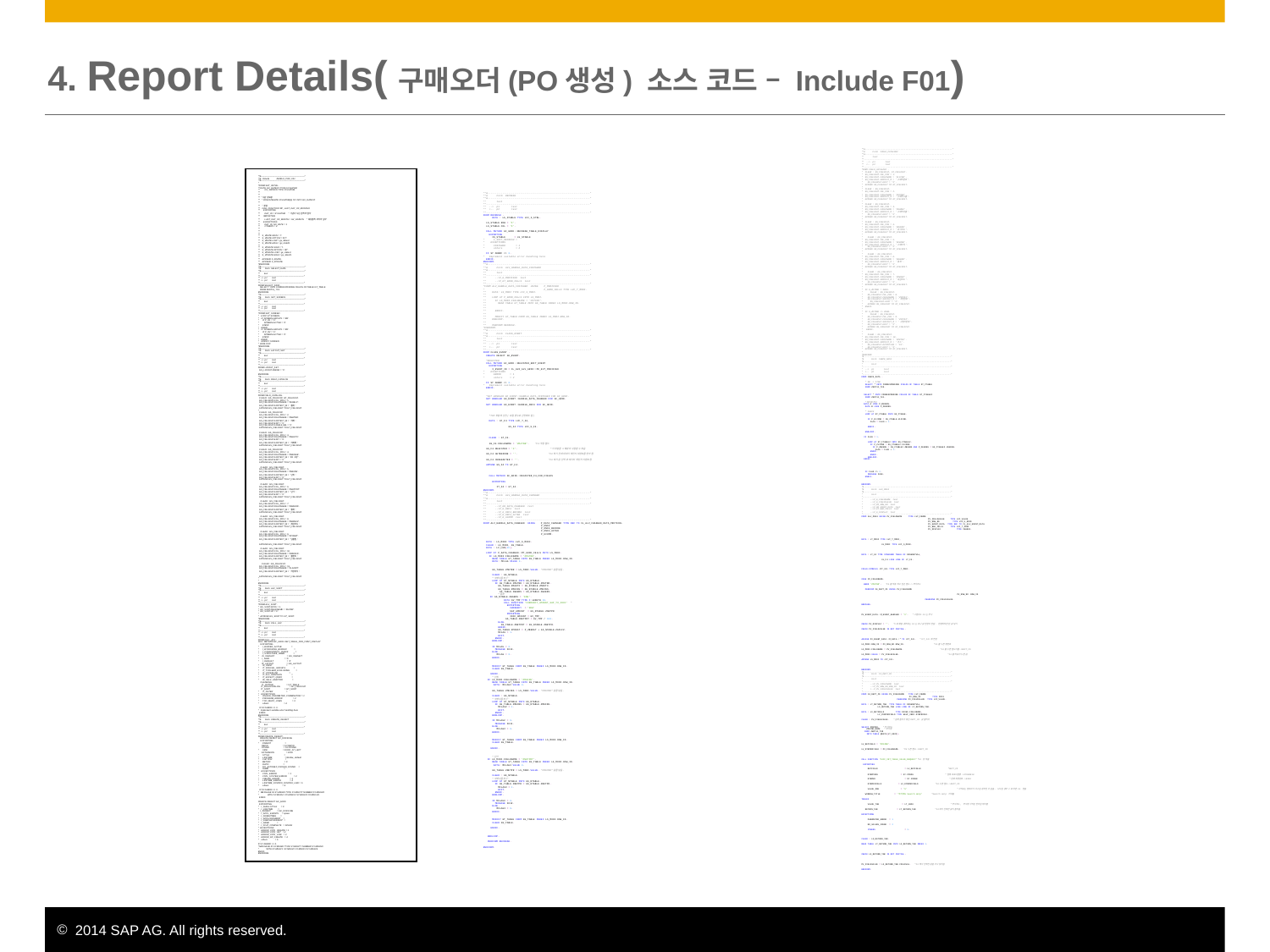

# 4. Report Details(구매오더(PO생성) 소스 코드 – Include F01)
**&---------------------------------------------------------------------*
**&      Form  FIELD_CATALOG2
**&---------------------------------------------------------------------*
**       text
**----------------------------------------------------------------------*
**  -->  p1        text
**  <--  p2        text
**----------------------------------------------------------------------*
*FORM FIELD_CATALOG2 .
*  CLEAR : GS_FIELDCAT, GT_FIELDCAT.
*  GS_FIELDCAT-COL_POS = 1.
*  GS_FIELDCAT-FIELDNAME = 'ZLIFNR'.
*  GS_FIELDCAT-SCRTEXT_M = '구매처번호'.
*    GS_FIELDCAT-EDIT = 'X'.
*  APPEND GS_FIELDCAT TO GT_FIELDCAT.
*
*  CLEAR : GS_FIELDCAT.
*  GS_FIELDCAT-COL_POS = 2.
*  GS_FIELDCAT-FIELDNAME = 'ZKTOKK'.
*  GS_FIELDCAT-SCRTEXT_M = '구매처그룹'.
*  APPEND GS_FIELDCAT TO GT_FIELDCAT.
*
*  CLEAR : GS_FIELDCAT.
*  GS_FIELDCAT-COL_POS = 3.
*  GS_FIELDCAT-FIELDNAME = 'ZNAME1'.
*  GS_FIELDCAT-SCRTEXT_M = '구매처이름'.
*    GS_FIELDCAT-EDIT = 'X'.
*  APPEND GS_FIELDCAT TO GT_FIELDCAT.
*
*  CLEAR : GS_FIELDCAT.
*  GS_FIELDCAT-COL_POS = 4.
*  GS_FIELDCAT-FIELDNAME = 'ZBUKRS'.
*  GS_FIELDCAT-SCRTEXT_M = '회사코드'.
*  APPEND GS_FIELDCAT TO GT_FIELDCAT.
*
*    CLEAR : GS_FIELDCAT.
*  GS_FIELDCAT-COL_POS = 5.
*  GS_FIELDCAT-FIELDNAME = 'ZEKORG'.
*  GS_FIELDCAT-SCRTEXT_M = '구매조직'.
*    GS_FIELDCAT-EDIT = 'X'.
*  APPEND GS_FIELDCAT TO GT_FIELDCAT.
*
*    CLEAR : GS_FIELDCAT.
*  GS_FIELDCAT-COL_POS = 6.
*  GS_FIELDCAT-FIELDNAME = 'ZWAERS'.
*  GS_FIELDCAT-SCRTEXT_M = '통화'.
*    GS_FIELDCAT-EDIT = 'X'.
*  APPEND GS_FIELDCAT TO GT_FIELDCAT.
*
*    CLEAR : GS_FIELDCAT.
*  GS_FIELDCAT-COL_POS = 7.
*  GS_FIELDCAT-FIELDNAME = 'ZMWSKZ'.
*  GS_FIELDCAT-SCRTEXT_M = '세금코드'.
*    GS_FIELDCAT-EDIT = 'X'.
*  APPEND GS_FIELDCAT TO GT_FIELDCAT.
*
*  IF S_ZKTOKK = 3000.
*      CLEAR : GS_FIELDCAT.
*    GS_FIELDCAT-COL_POS = 8.
*    GS_FIELDCAT-FIELDNAME = 'ZSTCD1'.
*    GS_FIELDCAT-SCRTEXT_M = '개인번호'.
*      GS_FIELDCAT-EDIT = 'X'.
*    APPEND GS_FIELDCAT TO GT_FIELDCAT.
*  ENDIF.
*
*  IF S_ZKTOKK <> 2000.
*      CLEAR : GS_FIELDCAT.
*    GS_FIELDCAT-COL_POS = 9.
*    GS_FIELDCAT-FIELDNAME = 'ZSTCD2'.
*    GS_FIELDCAT-SCRTEXT_M = '사업자번호'.
*    GS_FIELDCAT-EDIT = 'X'.
*    APPEND GS_FIELDCAT TO GT_FIELDCAT.
*   ENDIF.
*
*    CLEAR : GS_FIELDCAT.
*  GS_FIELDCAT-COL_POS = 10.
*  GS_FIELDCAT-FIELDNAME = 'ZORT01'.
*  GS_FIELDCAT-SCRTEXT_M = '주소'.
*    GS_FIELDCAT-OUTPUTLEN = '15'.
*    GS_FIELDCAT-EDIT = 'X'.
*  APPEND GS_FIELDCAT TO GT_FIELDCAT.
*
*ENDFORM.
*&---------------------------------------------------------------------*
*&      Form  CHECK_DATA
*&---------------------------------------------------------------------*
*       text
*----------------------------------------------------------------------*
*  -->  p1        text
*  <--  p2        text
*----------------------------------------------------------------------*
FORM CHECK_DATA .
   " DB -> ITAB
   SELECT * INTO CORRESPONDING FIELDS OF TABLE GT_CTABLE
   FROM ZEDT11_799.
  SELECT * INTO CORRESPONDING FIELDS OF TABLE GT_CTABLE2
   FROM ZEDT11_701.
   "체크용 변수
   DATA A LIKE P_ZBUKRS.
   DATA B LIKE P_ZEKORG.
   " CHECK
   LOOP AT GT_CTABLE INTO GS_CTABLE.
     IF P_ZLIFNR = GS_CTABLE-ZLIFNR.
       FLAG = FLAG + 1.
     ENDIF.
   ENDLOOP.
  IF FLAG = 1.
     LOOP AT GT_CTABLE2 INTO GS_CTABLE2.
       IF P_ZLIFNR = GS_CTABLE2-ZLIFNR.
         IF P_ZBUKRS = GS_CTABLE2-ZBUKRS AND P_ZEKORG = GS_CTABLE2-ZEKORG.
           FLAG = FLAG + 1.
       ENDIF.
       ENDIF.
     ENDLOOP.
  ENDIF.
   IF FLAG <> 2.
     MESSAGE I010.
   ENDIF.
ENDFORM.
*&---------------------------------------------------------------------*
*&      Form  ALV_ONF4
*&---------------------------------------------------------------------*
*       text
*----------------------------------------------------------------------*
*      -->P_E_FIELDNAME  text
*      -->P_E_FIELDVALUE  text
*      -->P_ES_ROW_NO  text
*      -->P_ER_EVENT_DATA  text
*      -->P_ET_BAD_CELLS  text
*      -->P_E_DISPLAY  text
*----------------------------------------------------------------------*
FORM ALV_ONF4 USING PV_FIELDNAME     TYPE LVC_FNAME
                                                     PV_FIELDVALUE    TYPE LVC_VALUE
                                                     PV_ROW_NO          TYPE LVC_S_ROID
                                                     PV_EVENT_DATA  TYPE REF TO CL_ALV_EVENT_DATA
                                                     PV_BAD_CELLS     TYPE LVC_T_MODI
                                                     PV_DISPLAY            TYPE CHAR01.
DATA : LT_MODI TYPE LVC_T_MODI,
                LS_MODI TYPE LVC_S_MODI.
DATA : LT_F4 TYPE STANDARD TABLE OF DDSHRETVAL,
                LS_F4 LIKE LINE OF LT_F4.
FIELD-SYMBOLS <FT_F4> TYPE LVC_T_MODI.
CASE PV_FIELDNAME.
  WHEN 'ZMATNR'.   "F4를 적용 하고 싶은 필드->부서코드
     PERFORM F4_DEPT_CD USING PV_FIELDNAME
                                                                            PV_ROW_NO-ROW_ID
                                                  CHANGING PV_FIELDVALUE.
ENDCASE.
PV_EVENT_DATA->M_EVENT_HANDLED = 'X'.   "스탠다드 F4는 무시
CHECK PV_DISPLAY = ''.   "X로 했을 경우에는 F4는 뜨나 값 변경이 안됨. 변경하려면 빈 값 넣기
CHECK PV_FIELDVALUE IS NOT INITIAL.
ASSIGN PV_EVENT_DATA->M_DATA->* TO <FT_F4>.   "<FT_F4>에 연결
LS_MODI-ROW_ID = PV_ROW_NO-ROW_ID.                       "F4를 누른 행번호
LS_MODI-FIELDNAME = PV_FIELDNAME.                             "F4를 누른 필드이름->DEPT_CD
LS_MODI-VALUE = PV_FIELDVALUE.                                      "F4를 띄워서 누른 값
APPEND LS_MODI TO <FT_F4>.
ENDFORM.
*&---------------------------------------------------------------------*
*&      Form  F4_DEPT_CD
*&---------------------------------------------------------------------*
*       text
*----------------------------------------------------------------------*
*      -->P_PV_FIELDNAME  text
*      -->P_PV_ROW_NO_ROW_ID  text
*      <--P_PV_FIELDVALUE  text
*----------------------------------------------------------------------*
FORM F4_DEPT_CD USING PV_FIELDNAME   TYPE LVC_FNAME
                                      PV_ROW_ID         TYPE INT4
                            CHANGING PV_FIELDVALUE  TYPE LVC_VALUE.
DATA : LT_RETURN_TAB  TYPE TABLE OF DDSHRETVAL,
             LS_RETURN_TAB LIKE LINE OF LT_RETURN_TAB.
DATA : LV_RETFIELD         TYPE DFIES-FIELDNAME,
             LV_DYNPROFIELD TYPE HELP_INFO-DYNPROFLD.
CLEAR : PV_FIELDVALUE.   "원래 들어가 있던 DEPT_CD 값 클리어
SELECT ZMATNR,   "부서코드
       ZMATNR_NAME   "부서명
    FROM ZEDT11_798
    INTO TABLE @DATA(LT_0020).
LV_RETFIELD = 'ZMATNR'.
LV_DYNPROFIELD = PV_FIELDNAME.   "F4누른 필드->DEPT_CD
CALL FUNCTION 'F4IF_INT_TABLE_VALUE_REQUEST'"F4 창 띄움
  EXPORTING
     RETFIELD                     = LV_RETFIELD                     "DEPT_CD
     DYNPPROG                  = SY-CPROG                         "현재 프로그램명->ZTER0010
     DYNPNR                       = SY-DYNNR                         "현재 화면번호->0100
     DYNPROFIELD             = LV_DYNPROFIELD             "F4누른 필드->DEPT_CD
     VALUE_ORG                 = 'S'                                       "가져오는 엔트리가 다수일 경우인 것 같음. 다수일 경우 C로 하면 F4 안뜸
     WINDOW_TITLE           = '부서코드 Search Help'       "Search Help 타이틀
TABLES
     VALUE_TAB                  = LT_0020                             "부서코드, 부서명 가져온 인터널 테이블
     RETURN_TAB               = LT_RETURN_TAB               "F4에서 선택한 값이 들어옴
EXCEPTIONS
     PARAMETER_ERROR  = 1
     NO_VALUES_FOUND  = 2
     OTHERS                       = 3.
CLEAR : LS_RETURN_TAB.
READ TABLE LT_RETURN_TAB INTO LS_RETURN_TAB INDEX 1.
CHECK LS_RETURN_TAB IS NOT INITIAL.
PV_FIELDVALUE = LS_RETURN_TAB-FIELDVAL.   "F4에서 선택한 값을 다시 넣어줌
ENDFORM.
| \*\*&---------------------------------------------------------------------\* \*\*&  Include           ZEDR11\_PRO\_F01 \*\*&---------------------------------------------------------------------\* \* \*FORM SET\_INITIAL . \*\* DATA: GV\_DATEST TYPE SY-DATUM, \*\*        GV\_DATEFN TYPE SY-DATUM. \*\* \*\* \*\*  "사원 정보용 \*\*   " CONCATENATE SY-DATUM(6) '01' INTO GV\_DATEST. \*\* \*\*    "말일 \*\*    CALL FUNCTION 'RP\_LAST\_DAY\_OF\_MONTHS' \*\*      EXPORTING \*\*        DAY\_IN = SY-DATUM     "기준이 되는 임의의 일자 \*\*      IMPORTING \*\*        LAST\_DAY\_OF\_MONTH = GV\_DATEFN    "해당월의 마지막 일자 \*\*      EXCEPTIONS \*\*        DAY\_IN\_NO\_DATE = 1 \*\*        OTHERS = 2. \*\* \*\* \*\* \*\*    S\_ZDATE-SIGN = 'I'. \*\*    S\_ZDATE-OPTION = 'BT'. \*\*    S\_ZDATE-LOW = gv\_datest. \*\*    S\_ZDATE-HIGH = gv\_datefn. \*\* \*\*    S\_ZPDATE-SIGN = 'I'. \*\*    S\_ZPDATE-OPTION = 'BT'. \*\*    S\_ZPDATE-LOW = gv\_datest. \*\*    S\_ZPDATE-HIGH = gv\_datefn. \*\* \*\*    APPEND S\_ZDATE. \*\*    APPEND S\_ZPDATE. \*ENDFORM. \*\*&---------------------------------------------------------------------\* \*\*&      Form  SELECT\_DATA \*\*&---------------------------------------------------------------------\* \*\*       text \*\*----------------------------------------------------------------------\* \*\*  -->  p1        text \*\*  <--  p2        text \*\*----------------------------------------------------------------------\* FORM SELECT\_DATA .    SELECT \* INTO CORRESPONDING FIELDS OF TABLE GT\_TABLE    FROM ZEDT11\_701. ENDFORM. \*\*&---------------------------------------------------------------------\* \*\*&      Form  SET\_SCREEN \*\*&---------------------------------------------------------------------\* \*\*       text \*\*----------------------------------------------------------------------\* \*\*  -->  p1        text \*\*  <--  p2        text \*\*----------------------------------------------------------------------\* \*FORM SET\_SCREEN . \*   LOOP AT SCREEN. \*    IF SCREEN-GROUP1 = 'M2'. \*      IF P\_R1 = 'X'. \*        SCREEN-ACTIVE = '0'. \*      ENDIF. \*    ENDIF. \*    IF SCREEN-GROUP1 = 'M1'. \*      IF P\_R2 = 'X'. \*        SCREEN-ACTIVE = '0'. \*      ENDIF. \*    ENDIF. \*    MODIFY SCREEN. \*  ENDLOOP. \*ENDFORM. \*\*&---------------------------------------------------------------------\* \*\*&      Form  LAYOUT\_SET \*\*&---------------------------------------------------------------------\* \*\*       text \*\*----------------------------------------------------------------------\* \*\*  -->  p1        text \*\*  <--  p2        text \*\*----------------------------------------------------------------------\* FORM LAYOUT\_SET .   GS\_LAYOUT-ZEBRA = 'X'. ENDFORM. \*\*&---------------------------------------------------------------------\* \*\*&      Form  FIELD\_CATALOG \*\*&---------------------------------------------------------------------\* \*\*       text \*\*----------------------------------------------------------------------\* \*\*  -->  p1        text \*\*  <--  p2        text \*\*----------------------------------------------------------------------\* FORM FIELD\_CATALOG .   CLEAR : GS\_FIELDCAT, GT\_FIELDCAT.   GS\_FIELDCAT-COL\_POS = 1.   GS\_FIELDCAT-FIELDNAME = 'ZEBELP'.   GS\_FIELDCAT-SCRTEXT\_M = '품목'.   APPEND GS\_FIELDCAT TO GT\_FIELDCAT. \*   CLEAR : GS\_FIELDCAT.   GS\_FIELDCAT-COL\_POS = 2.   GS\_FIELDCAT-FIELDNAME = 'ZMATNR'.   GS\_FIELDCAT-SCRTEXT\_M = '자재'.   GS\_FIELDCAT-EDIT = 'X'.   GS\_FIELDCAT-F4AVAILABL = 'X'.   APPEND GS\_FIELDCAT TO GT\_FIELDCAT.   CLEAR : GS\_FIELDCAT.   GS\_FIELDCAT-COL\_POS = 3.   GS\_FIELDCAT-FIELDNAME = 'ZMAKTX'.   GS\_FIELDCAT-EDIT = 'X'.   GS\_FIELDCAT-SCRTEXT\_M = '자재명'.   APPEND GS\_FIELDCAT TO GT\_FIELDCAT.   CLEAR : GS\_FIELDCAT.   GS\_FIELDCAT-COL\_POS = 4.   GS\_FIELDCAT-FIELDNAME = 'ZMENGE'.   GS\_FIELDCAT-SCRTEXT\_M = 'PO수량'.   GS\_FIELDCAT-EDIT = 'X'.   APPEND GS\_FIELDCAT TO GT\_FIELDCAT.     CLEAR : GS\_FIELDCAT.   GS\_FIELDCAT-COL\_POS = 5.   GS\_FIELDCAT-FIELDNAME = 'ZMEINS'.   GS\_FIELDCAT-SCRTEXT\_M = '단위'.   GS\_FIELDCAT-EDIT = 'X'.   APPEND GS\_FIELDCAT TO GT\_FIELDCAT.     CLEAR : GS\_FIELDCAT.   GS\_FIELDCAT-COL\_POS = 6.   GS\_FIELDCAT-FIELDNAME = 'ZNETPRT'.   GS\_FIELDCAT-SCRTEXT\_M = '단가'.   GS\_FIELDCAT-EDIT = 'X'.   APPEND GS\_FIELDCAT TO GT\_FIELDCAT.     CLEAR : GS\_FIELDCAT.   GS\_FIELDCAT-COL\_POS = 7.   GS\_FIELDCAT-FIELDNAME = 'ZWAERS'.   GS\_FIELDCAT-SCRTEXT\_M = '통화'.   APPEND GS\_FIELDCAT TO GT\_FIELDCAT.     CLEAR : GS\_FIELDCAT.   GS\_FIELDCAT-COL\_POS = 8.   GS\_FIELDCAT-FIELDNAME = 'ZMWSKZ'.   GS\_FIELDCAT-SCRTEXT\_M = '세금코드'.   APPEND GS\_FIELDCAT TO GT\_FIELDCAT.     CLEAR : GS\_FIELDCAT.   GS\_FIELDCAT-COL\_POS = 9.   GS\_FIELDCAT-FIELDNAME = 'ZPRDAT'.   GS\_FIELDCAT-SCRTEXT\_M = '납품일'.   APPEND GS\_FIELDCAT TO GT\_FIELDCAT.     CLEAR : GS\_FIELDCAT.   GS\_FIELDCAT-COL\_POS = 10.   GS\_FIELDCAT-FIELDNAME = 'ZWERKS'.   GS\_FIELDCAT-SCRTEXT\_M = '플랜트'.   APPEND GS\_FIELDCAT TO GT\_FIELDCAT.       CLEAR : GS\_FIELDCAT.   GS\_FIELDCAT-COL\_POS = 11.   GS\_FIELDCAT-FIELDNAME = 'ZLGORT'.   GS\_FIELDCAT-SCRTEXT\_M = '저장위치'.   APPEND GS\_FIELDCAT TO GT\_FIELDCAT. \* \* ENDFORM. \*\*&---------------------------------------------------------------------\* \*\*&      Form  ALV\_SORT \*\*&---------------------------------------------------------------------\* \*\*       text \*\*----------------------------------------------------------------------\* \*\*  -->  p1        text \*\*  <--  p2        text \*\*----------------------------------------------------------------------\* \*FORM ALV\_SORT . \*  GS\_SORT-SPOS = 1. \*  GS\_SORT-FIELDNAME = 'ZLIFNR'. \*  GS\_SORT-UP ='X'. \* \*  APPEND GS\_SORT TO GT\_SORT. \*ENDFORM. \*\*&---------------------------------------------------------------------\* \*\*&      Form  CALL\_ALV \*\*&---------------------------------------------------------------------\* \*\*       text \*\*----------------------------------------------------------------------\* \*\*  -->  p1        text \*\*  <--  p2        text \*\*----------------------------------------------------------------------\* FORM CALL\_ALV . CALL METHOD GC\_GRID->SET\_TABLE\_FOR\_FIRST\_DISPLAY     EXPORTING \*      I\_BUFFER\_ACTIVE               = \*      I\_BYPASSING\_BUFFER            = \*      I\_CONSISTENCY\_CHECK           = \*      I\_STRUCTURE\_NAME              = \*     IS\_VARIANT                    = GS\_VARIANT \*     I\_SAVE                        = 'A' \*      I\_DEFAULT                     = 'X'       IS\_LAYOUT                     = GS\_LAYOUT \*      IS\_PRINT                      = \*      IT\_SPECIAL\_GROUPS             = \*      IT\_TOOLBAR\_EXCLUDING          = \*      IT\_HYPERLINK                  = \*      IT\_ALV\_GRAPHICS               = \*      IT\_EXCEPT\_QINFO               = \*      IR\_SALV\_ADAPTER               =     CHANGING       IT\_OUTTAB                     = GT\_TABLE      IT\_FIELDCATALOG               = GT\_FIELDCAT      IT\_SORT                       = GT\_SORT \*      IT\_FILTER                     = \*    EXCEPTIONS \*      INVALID\_PARAMETER\_COMBINATION = 1 \*      PROGRAM\_ERROR                 = 2 \*      TOO\_MANY\_LINES                = 3 \*      others                        = 4           .   IF SY-SUBRC <> 0. \*   Implement suitable error handling here   ENDIF. ENDFORM. \*\*&---------------------------------------------------------------------\* \*\*&      Form  CREATE\_OBJECT \*\*&---------------------------------------------------------------------\* \*\*       text \*\*----------------------------------------------------------------------\* \*\*  -->  p1        text \*\*  <--  p2        text \*\*----------------------------------------------------------------------\* FORM CREATE\_OBJECT .    CREATE OBJECT GC\_DOCKING     EXPORTING \*      PARENT                      =       REPID                       = SY-REPID       DYNNR                       = SY-DYNNR \*      SIDE                        = DOCK\_AT\_LEFT       EXTENSION                   = 2000 \*      STYLE                       = \*      LIFETIME                    = lifetime\_default \*      CAPTION                     = \*      METRIC                      = 0 \*      RATIO                       = \*      NO\_AUTODEF\_PROGID\_DYNNR     = \*      NAME                        = \*    EXCEPTIONS \*      CNTL\_ERROR                  = 1 \*      CNTL\_SYSTEM\_ERROR           = 2 \*      CREATE\_ERROR                = 3 \*      LIFETIME\_ERROR              = 4 \*      LIFETIME\_DYNPRO\_DYNPRO\_LINK = 5 \*      others                      = 6       .   IF SY-SUBRC <> 0. \*   MESSAGE ID SY-MSGID TYPE SY-MSGTY NUMBER SY-MSGNO \*              WITH SY-MSGV1 SY-MSGV2 SY-MSGV3 SY-MSGV4.   ENDIF. CREATE OBJECT GC\_GRID   EXPORTING \*    I\_SHELLSTYLE      = 0 \*    I\_LIFETIME        =     I\_PARENT          = GC\_DOCKING \*    I\_APPL\_EVENTS     = space \*    I\_PARENTDBG       = \*    I\_APPLOGPARENT    = \*    I\_GRAPHICSPARENT  = \*    I\_NAME            = \*    I\_FCAT\_COMPLETE   = SPACE \*  EXCEPTIONS \*    ERROR\_CNTL\_CREATE = 1 \*    ERROR\_CNTL\_INIT   = 2 \*    ERROR\_CNTL\_LINK   = 3 \*    ERROR\_DP\_CREATE   = 4 \*    others            = 5     . IF SY-SUBRC <> 0. \* MESSAGE ID SY-MSGID TYPE SY-MSGTY NUMBER SY-MSGNO \*            WITH SY-MSGV1 SY-MSGV2 SY-MSGV3 SY-MSGV4. ENDIF. ENDFORM. |
| --- |
**&---------------------------------------------------------------------*
**&      Form  REFRESH
**&---------------------------------------------------------------------*
**       text
**----------------------------------------------------------------------*
**  -->  p1        text
**  <--  p2        text
**----------------------------------------------------------------------*
FORM REFRESH .
      DATA : LS_STABLE TYPE LVC_S_STBL.
  LS_STABLE-ROW = 'X'.
  LS_STABLE-COL = 'X'.
  CALL METHOD GC_GRID->REFRESH_TABLE_DISPLAY
    EXPORTING
      IS_STABLE      = LS_STABLE
*      I_SOFT_REFRESH =
*    EXCEPTIONS
*      FINISHED       = 1
*      others         = 2
          .
  IF SY-SUBRC <> 0.
*   Implement suitable error handling here
  ENDIF.
ENDFORM.
**&---------------------------------------------------------------------*
**&      Form  ALV_HANDLE_DATA_FINISHED
**&---------------------------------------------------------------------*
**       text
**----------------------------------------------------------------------*
**      -->P_E_MODIFIED  text
**      -->P_ET_GOOD_CELLS  text
**----------------------------------------------------------------------*
*FORM ALV_HANDLE_DATA_FINISHED  USING    P_MODIFIED
*                                        P_GOOD_CELLS TYPE LVC_T_MODI.
**    DATA: LS_MODI TYPE LVC_S_MODI.
**
**    LOOP AT P_GOOD_CELLS INTO LS_MODI.
**      IF LS_MODI-FIELDNAME = 'ZSTCD2'.
**        READ TABLE GT_TABLE INTO GS_TABLE INDEX LS_MODI-ROW_ID.
**
**
**      ENDIF.
**
**      MODIFY GT_TABLE FROM GS_TABLE INDEX LS_MODI-ROW_ID.
**    ENDLOOP.
**
**    PERFORM REFRESH.
*ENDFORM.
**&---------------------------------------------------------------------*
**&      Form  CLASS_EVENT
**&---------------------------------------------------------------------*
**       text
**----------------------------------------------------------------------*
**  -->  p1        text
**  <--  p2        text
**----------------------------------------------------------------------*
FORM CLASS_EVENT .
  CREATE OBJECT GO_EVENT.
  "REGISTER
  CALL METHOD GC_GRID->REGISTER_EDIT_EVENT
    EXPORTING
      I_EVENT_ID = CL_GUI_ALV_GRID=>MC_EVT_MODIFIED
*    EXCEPTIONS
*      ERROR      = 1
*      others     = 2
          .
  IF SY-SUBRC <> 0.
*   Implement suitable error handling here
  ENDIF.
  "SET HANDLER GO_EVENT->HANDLE_DATA_FINISHED FOR GC_GRID.
  SET HANDLER GO_EVENT->HANDLE_DATA_CHANGED FOR GC_GRID.
  SET HANDLER GO_EVENT->HANDLE_ONF4 FOR GC_GRID.
    "TOP부분에 선언(로컬 변수로 선언해도 됨)
    DATA : GT_F4 TYPE LVC_T_F4,
                 GS_F4 TYPE LVC_S_F4.
    CLEAR : GT_F4.
    GS_F4-FIELDNAME = 'ZMATNR'.    "F4적용 필드
    GS_F4-REGISTER = 'X'.                      "이 부분을 X해줘야 사용할 수 있음
    GS_F4-GETBEFORE = ''.                     "F4하기 전에 데이터 체인지 이벤트를 먼저 탐
    GS_F4-CHNGEAFTER = ''.                    "F4에서 값 선택 후 데이터 체인지 이벤트 탐
    APPEND GS_F4 TO GT_F4.
    CALL METHOD GC_GRID->REGISTER_F4_FOR_FIELDS
      EXPORTING
         IT_F4 = GT_F4.
ENDFORM.
**&---------------------------------------------------------------------*
**&      Form  ALV_HANDLE_DATA_CHANGED
**&---------------------------------------------------------------------*
**       text
**----------------------------------------------------------------------*
**      -->P_ER_DATA_CHANGED  text
**      -->P_E_ONF4  text
**      -->P_E_ONF4_BEFORE  text
**      -->P_E_ONF4_AFTER  text
**      -->P_E_UCOMM  text
**----------------------------------------------------------------------*
FORM ALV_HANDLE_DATA_CHANGED  USING    P_DATA_CHANGED TYPE REF TO CL_ALV_CHANGED_DATA_PROTOCOL
                                       P_ONF4
                                       P_ONF4_BEFORE
                                       P_ONF4_AFTER
                                       P_UCOMM.
  DATA : LS_MODI TYPE LVC_S_MODI.
  CLEAR : LS_MODI, GS_TABLE.
  DATA : LV_LEN(02).
  LOOP AT P_DATA_CHANGED->MT_GOOD_CELLS INTO LS_MODI.
    IF LS_MODI-FIELDNAME = 'ZMATNR'.
      READ TABLE GT_TABLE INTO GS_TABLE INDEX LS_MODI-ROW_ID.
      DATA: MFLAG VALUE 0.
      GS_TABLE-ZMATNR = LS_MODI-VALUE. "ZMATNR"값을 넣음.
      CLEAR : GS_NTABLE.
      "자재이름 찾기'
      LOOP AT GT_NTABLE INTO GS_NTABLE.
        IF GS_TABLE-ZMATNR = GS_NTABLE-ZMATNR.
          GS_TABLE-ZMAKTX = GS_NTABLE-ZMAKTX.
          GS_TABLE-ZMEINS = GS_NTABLE-ZMEINS.
           GS_TABLE-ZWAERS = GS_NTABLE-ZWAERS.
          "통화
          IF GS_NTABLE-ZWAERS = 'KRW'.
              DATA:GV_TMP TYPE C LENGTH 10.
              CALL FUNCTION 'CURRENCY_AMOUNT_SAP_TO_IDOC'  "
                EXPORTING
                  CURRENCY  = 'KRW'
                  SAP_AMOUNT  = GS_NTABLE-ZNETPR
                IMPORTING
                  IDOC_AMOUNT = GV_TMP.
               GS_TABLE-ZNETPRT = GV_TMP / 100.
          ELSE.
            GS_TABLE-ZNETPRT = GS_NTABLE-ZNETPR.
          ENDIF.
          GS_TABLE-ZPRDAT = P_ZBEDAT + GS_NTABLE-ZAPLFZ.
          MFLAG = 1.
          EXIT.
        ENDIF.
      ENDLOOP.
      IF MFLAG = 0.
        MESSAGE I013.
      ELSE.
         MFLAG = 0.
      ENDIF.
      MODIFY GT_TABLE FROM GS_TABLE INDEX LS_MODI-ROW_ID.
      CLEAR GS_TABLE.
     ENDIF.
      "단위
      IF LS_MODI-FIELDNAME = 'ZMEINS'.
      READ TABLE GT_TABLE INTO GS_TABLE INDEX LS_MODI-ROW_ID.
       DATA: MFLAG2 VALUE 0.
      GS_TABLE-ZMEINS = LS_MODI-VALUE. "ZMATNR"값을 넣음.
      CLEAR : GS_NTABLE.
      "자재이름 찾기'
      LOOP AT GT_NTABLE INTO GS_NTABLE.
        IF GS_TABLE-ZMEINS = GS_NTABLE-ZMEINS.
          MFLAG2 = 1.
          EXIT.
        ENDIF.
      ENDLOOP.
      IF MFLAG2 = 0.
        MESSAGE I011.
      ELSE.
         MFLAG2 = 0.
      ENDIF.
      MODIFY GT_TABLE FROM GS_TABLE INDEX LS_MODI-ROW_ID.
      CLEAR GS_TABLE.
     ENDIF.
      "단가
      IF LS_MODI-FIELDNAME = 'ZNETPRT'.
      READ TABLE GT_TABLE INTO GS_TABLE INDEX LS_MODI-ROW_ID.
       DATA: MFLAG3 VALUE 0.
      GS_TABLE-ZNETPR = LS_MODI-VALUE. "ZMATNR"값을 넣음.
      CLEAR : GS_NTABLE.
      "자재이름 찾기'
      LOOP AT GT_NTABLE INTO GS_NTABLE.
        IF GS_TABLE-ZNETPR = GS_NTABLE-ZNETPR.
          MFLAG3 = 1.
          EXIT.
        ENDIF.
      ENDLOOP.
      IF MFLAG3 = 0.
        MESSAGE I012.
      ELSE.
         MFLAG3 = 0.
      ENDIF.
      MODIFY GT_TABLE FROM GS_TABLE INDEX LS_MODI-ROW_ID.
      CLEAR GS_TABLE.
     ENDIF.
   ENDLOOP.
   PERFORM REFRESH.
ENDFORM.